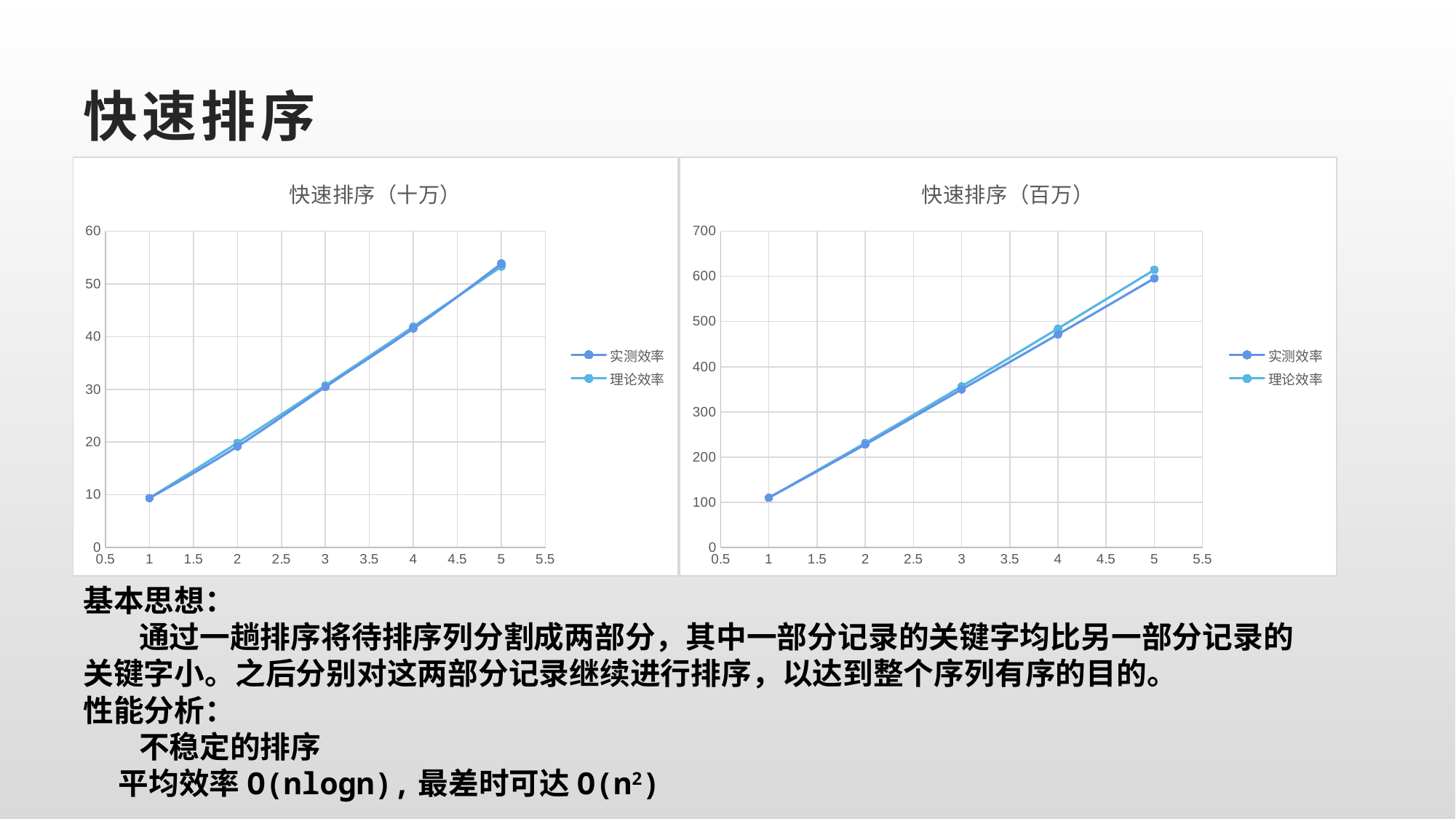

# 快速排序

### Chart: 快速排序（十万）

| Category | 实测效率 | 理论效率 |
|---|---|---|

### Chart: 快速排序（百万）

| Category | 实测效率 | 理论效率 |
|---|---|---|
基本思想：
       通过一趟排序将待排序列分割成两部分，其中一部分记录的关键字均比另一部分记录的关键字小。之后分别对这两部分记录继续进行排序，以达到整个序列有序的目的。
性能分析：
       不稳定的排序
    平均效率O(nlogn),最差时可达O(n2)